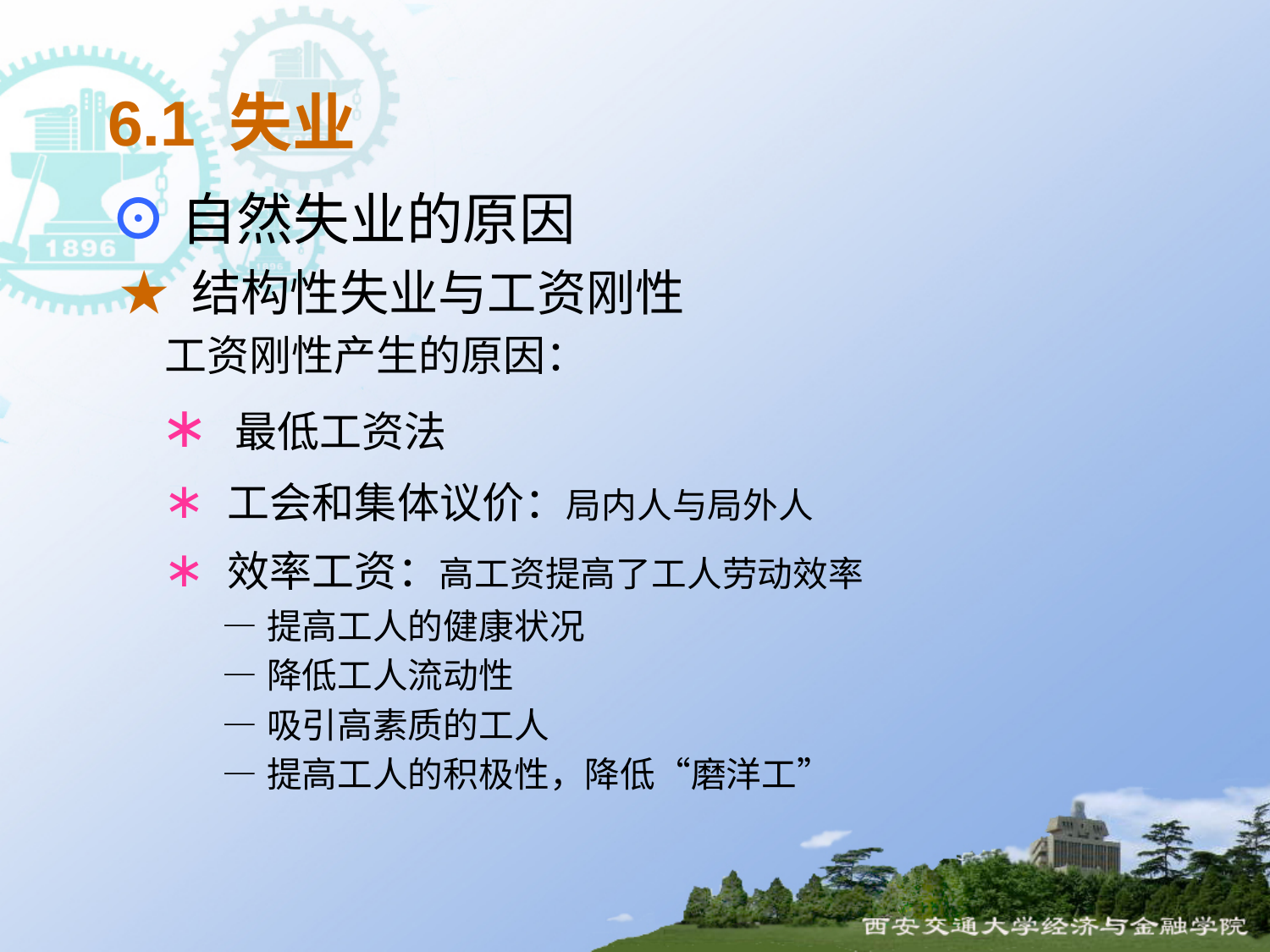

6.1 失业
 ⊙自然失业的原因
  ★ 结构性失业与工资刚性
      工资刚性产生的原因：
     ∗ 最低工资法
      ∗ 工会和集体议价：局内人与局外人
      ∗ 效率工资：高工资提高了工人劳动效率
                —提高工人的健康状况
                —降低工人流动性
                —吸引高素质的工人
                —提高工人的积极性，降低“磨洋工”